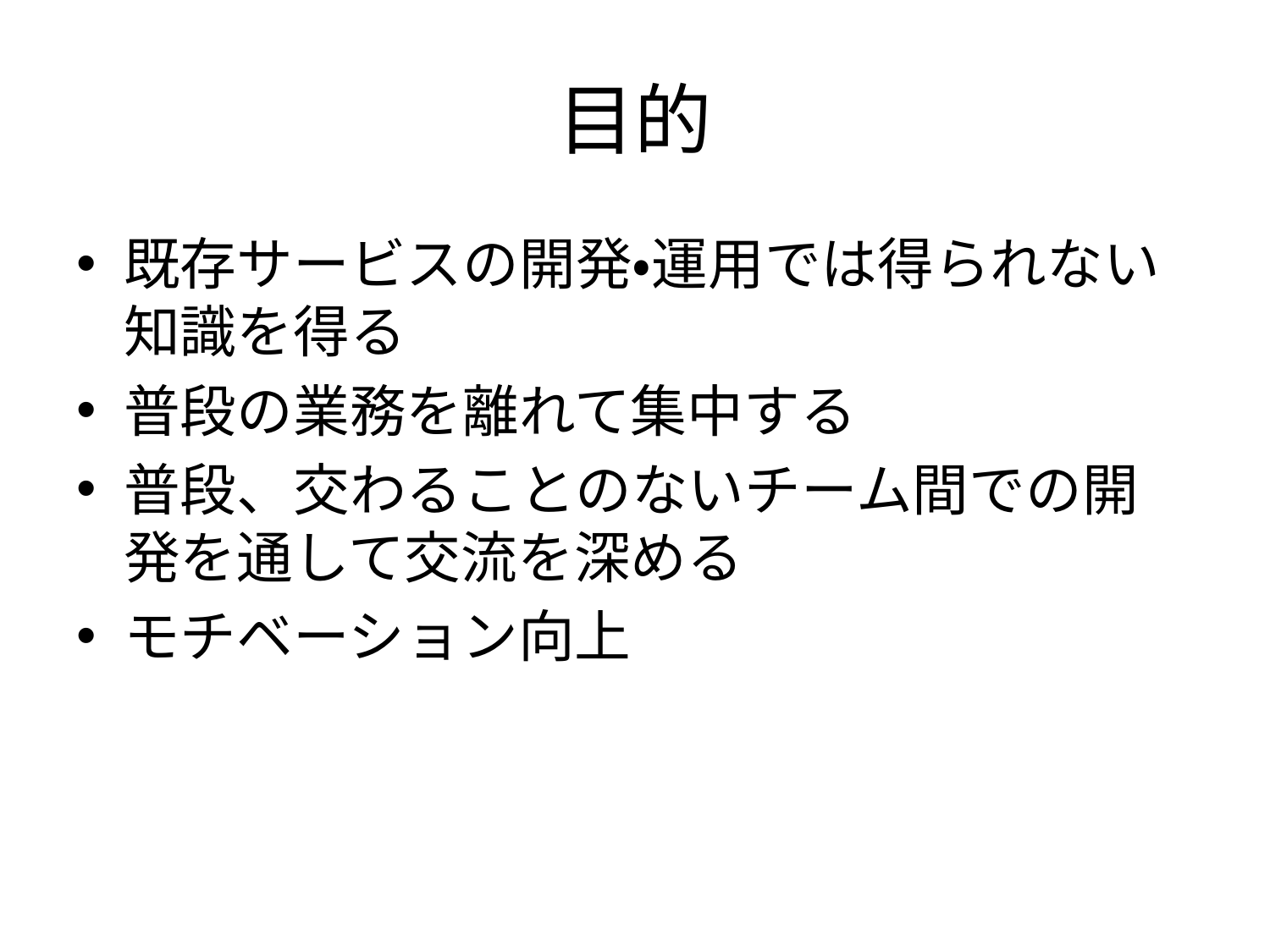

# 目的
既存サービスの開発・運用では得られない
知識を得る
普段の業務を離れて集中する
普段、交わることのないチーム間での開発を通して交流を深める
モチベーション向上